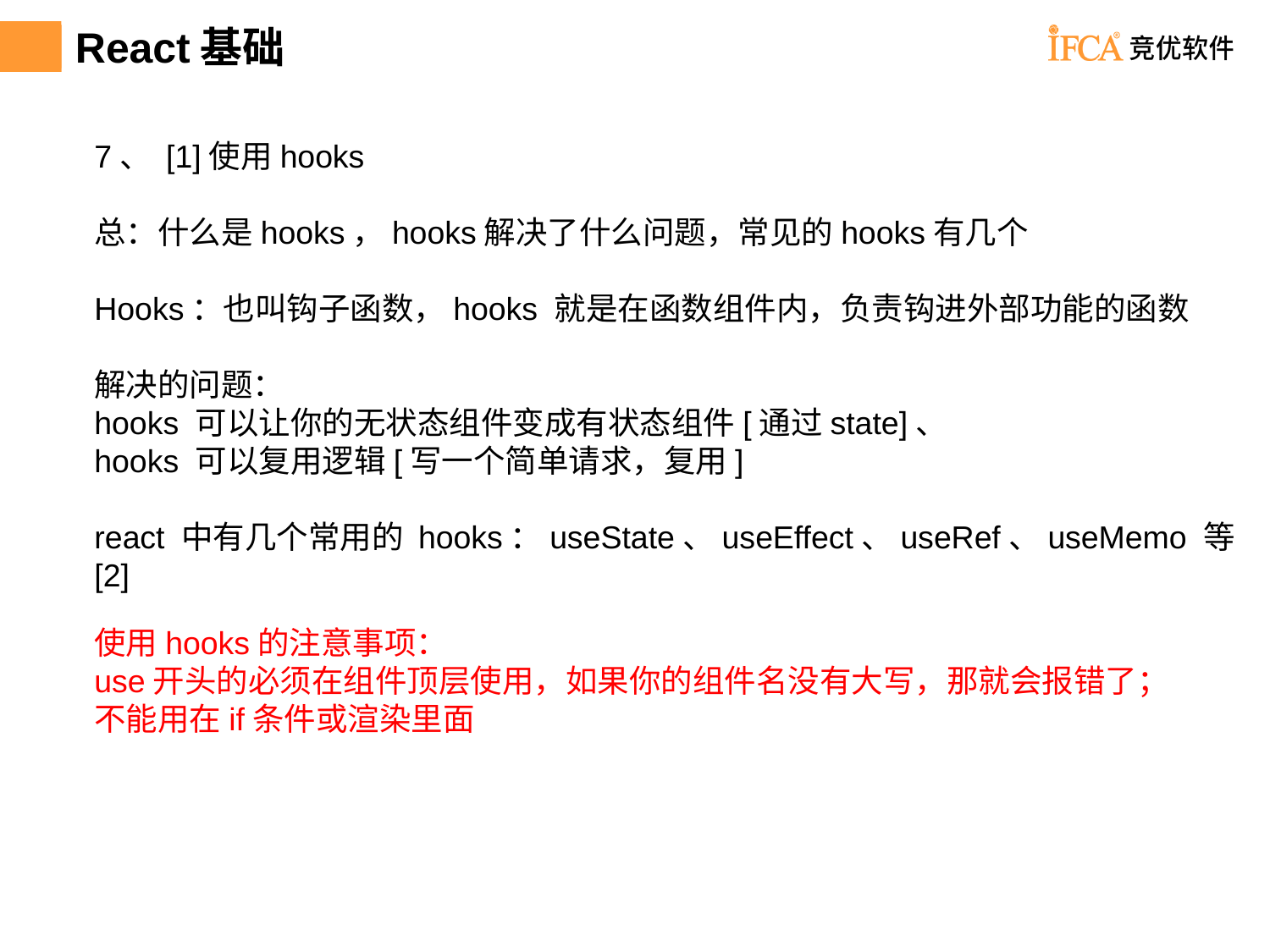

# React基础
7、 [1]使用hooks

总：什么是hooks，hooks解决了什么问题，常见的hooks有几个

Hooks：也叫钩子函数，hooks 就是在函数组件内，负责钩进外部功能的函数

解决的问题：
hooks 可以让你的无状态组件变成有状态组件[通过state]、
hooks 可以复用逻辑[写一个简单请求，复用]

react 中有几个常用的 hooks：useState、useEffect、useRef、useMemo 等[2]

使用hooks的注意事项：
use开头的必须在组件顶层使用，如果你的组件名没有大写，那就会报错了；不能用在if条件或渲染里面